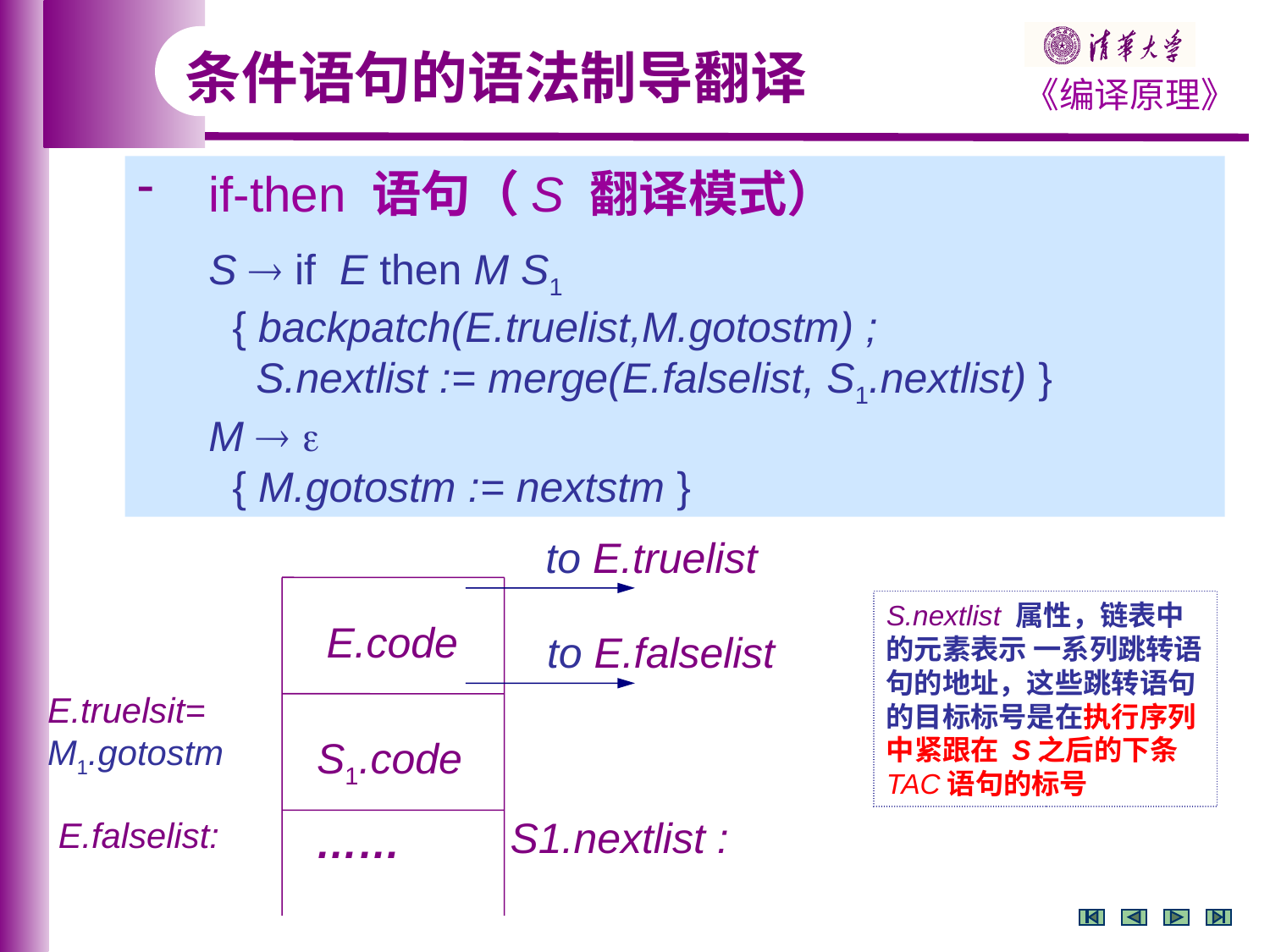

条件语句的语法制导翻译
   if-then 语句（S 翻译模式）

      S → if  E then M S1
        { backpatch(E.truelist,M.gotostm) ;
          S.nextlist := merge(E.falselist, S1.nextlist) }
      M → ε
        { M.gotostm := nextstm }
to E.truelist

S.nextlist 属性，链表中的元素表示 一系列跳转语句的地址，这些跳转语句的目标标号是在执行序列中紧跟在 S之后的下条TAC语句的标号
E.code
to E.falselist
E.truelsit=
M1.gotostm

S1.code
S1.nextlist :
E.falselist:

……